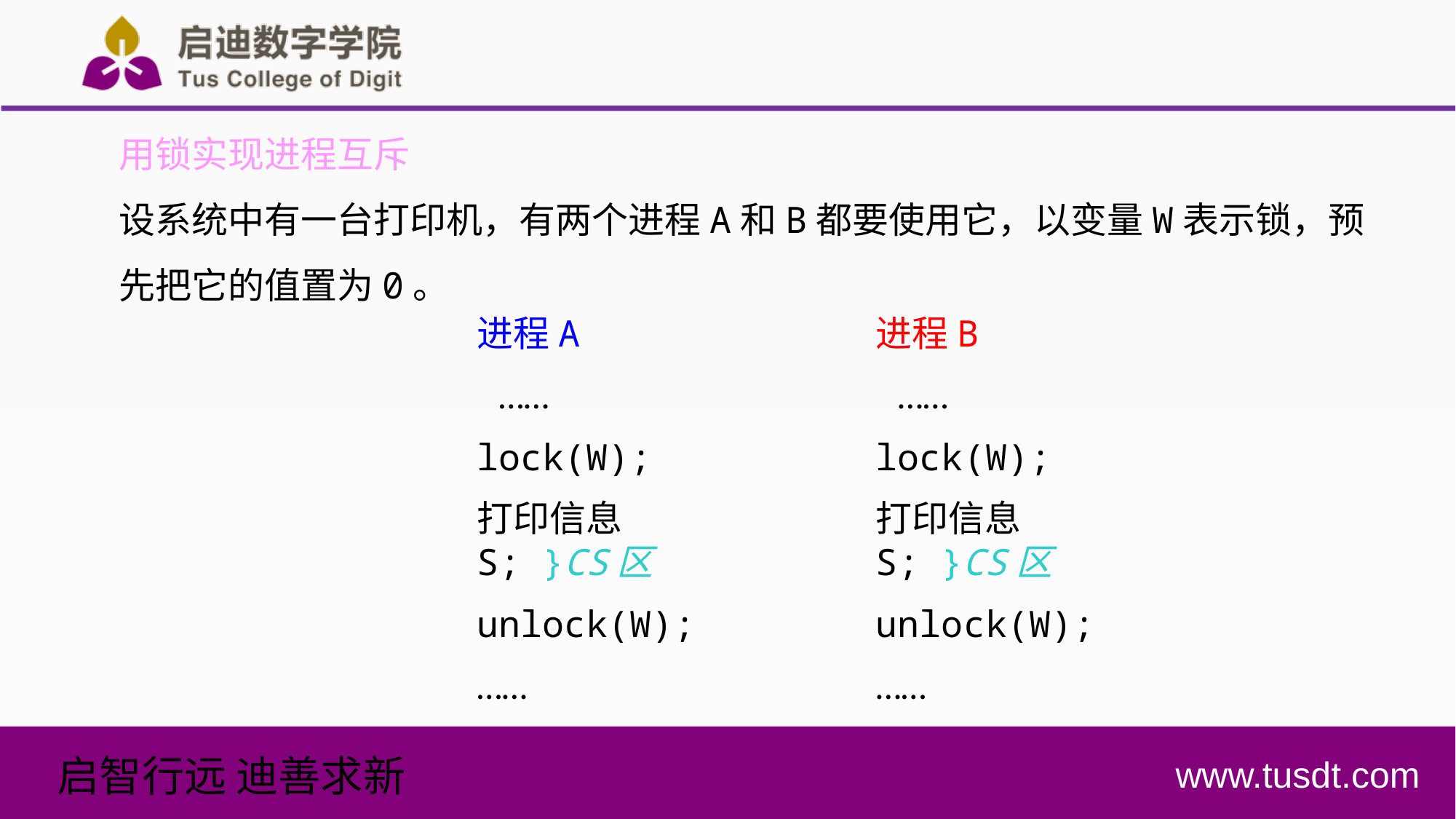

用锁实现进程互斥
设系统中有一台打印机，有两个进程A和B都要使用它，以变量W表示锁，预先把它的值置为0。

进程A
 ……
lock(W);
打印信息S; }CS区
unlock(W);
……
进程B
 ……
lock(W);
打印信息S; }CS区
unlock(W);
……